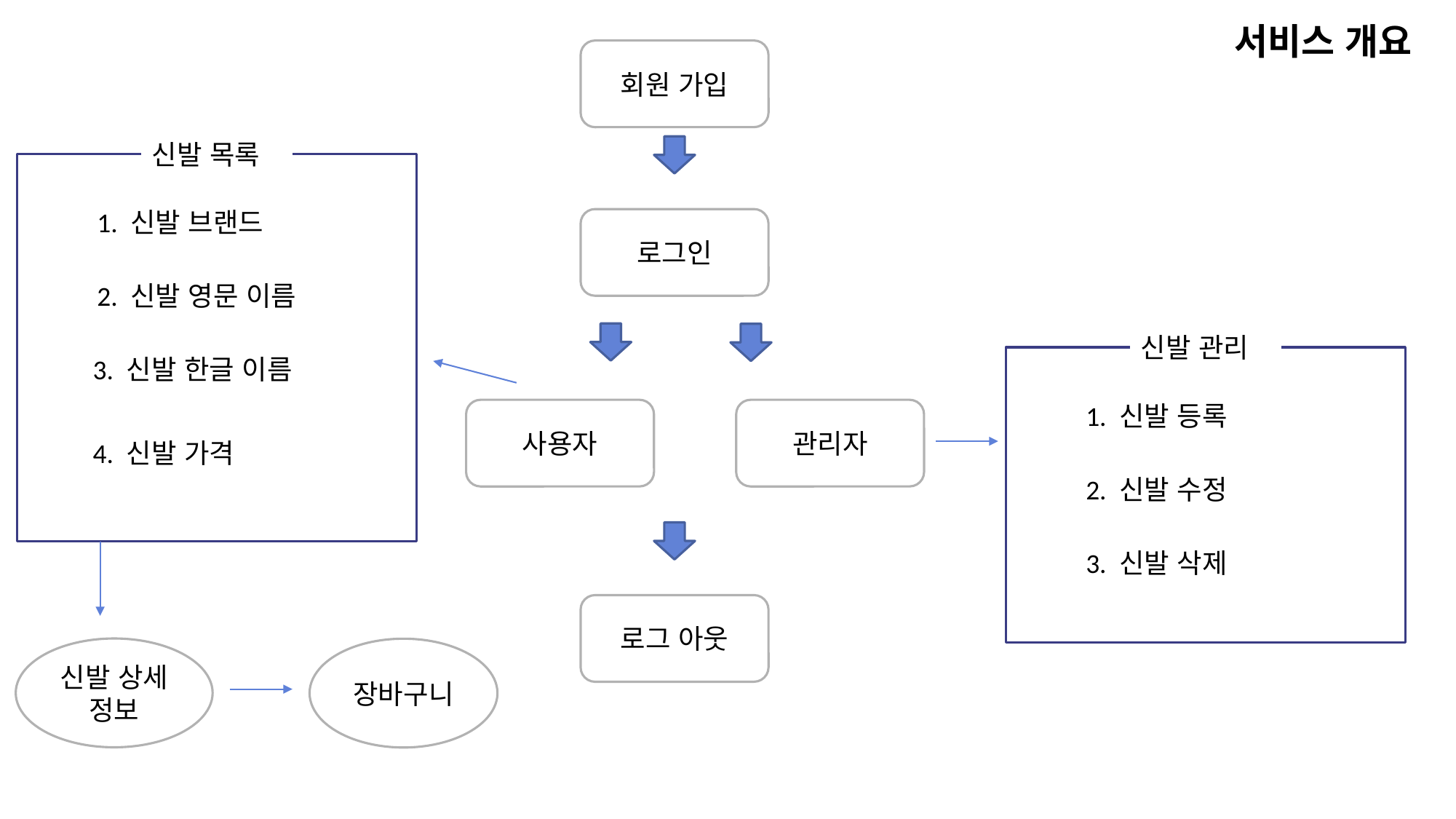

서비스 개요
회원 가입
신발 목록

1. 신발 브랜드
로그인
2. 신발 영문 이름

신발 관리
3. 신발 한글 이름

1. 신발 등록
사용자
관리자
4. 신발 가격
2. 신발 수정

3. 신발 삭제
로그 아웃
신발 상세 정보
장바구니